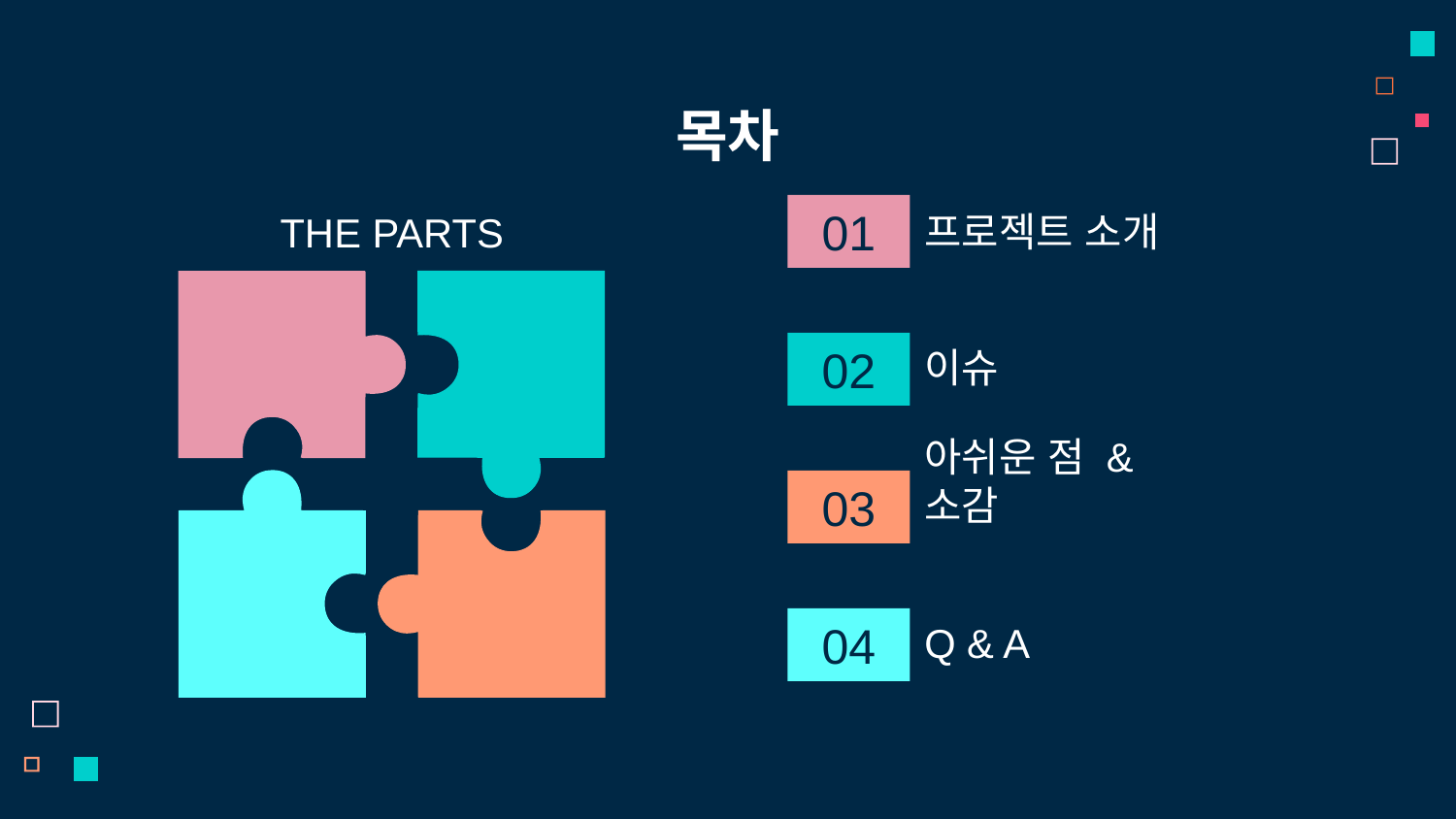

# 목차
01
프로젝트 소개
THE PARTS

02
이슈

03
아쉬운 점 & 소감

04
Q & A